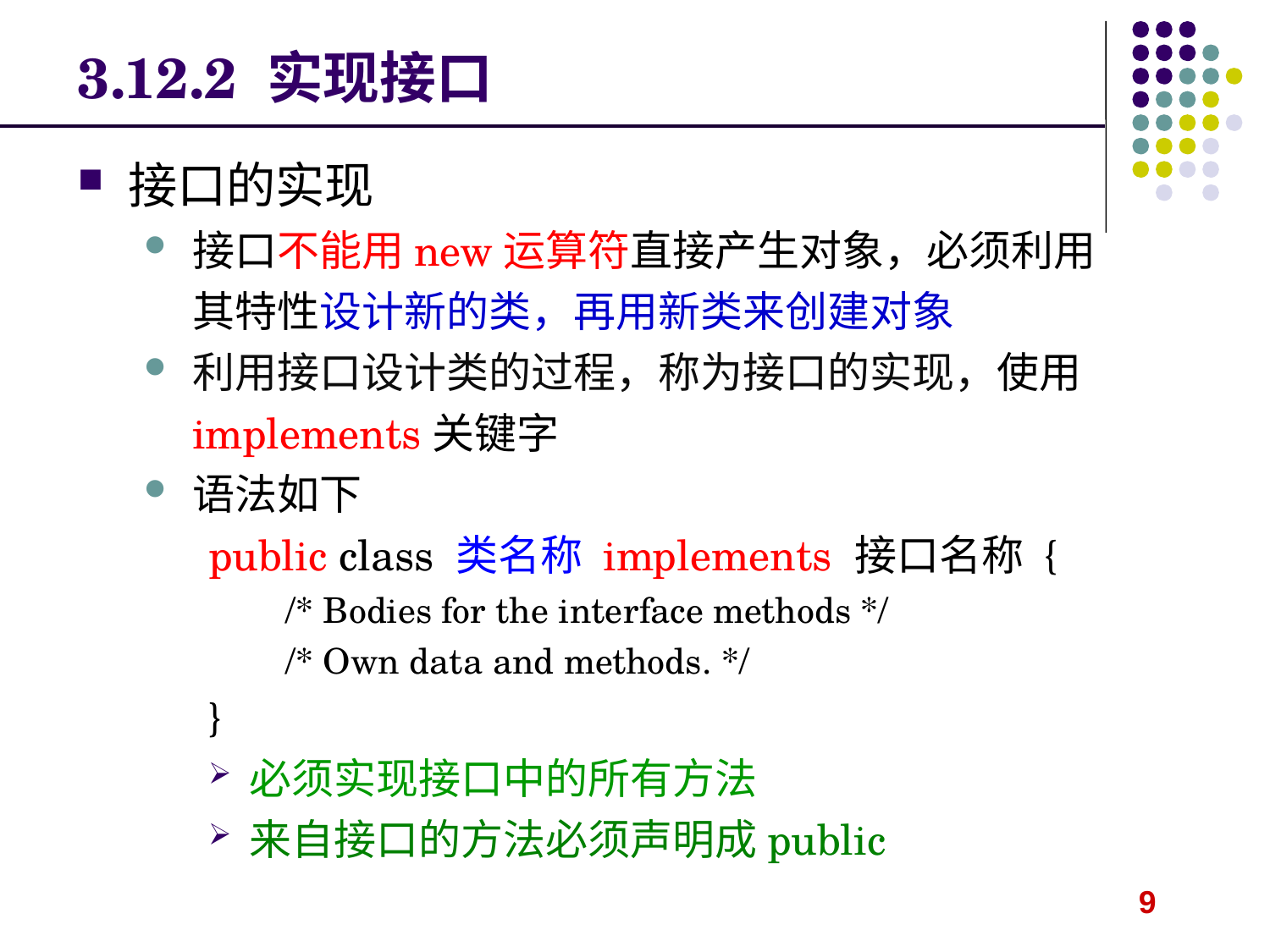

# 3.12.2 实现接口
接口的实现
接口不能用new运算符直接产生对象，必须利用其特性设计新的类，再用新类来创建对象
利用接口设计类的过程，称为接口的实现，使用implements关键字
语法如下
public class 类名称 implements 接口名称 {
        /* Bodies for the interface methods */
        /* Own data and methods. */
}
必须实现接口中的所有方法
来自接口的方法必须声明成public